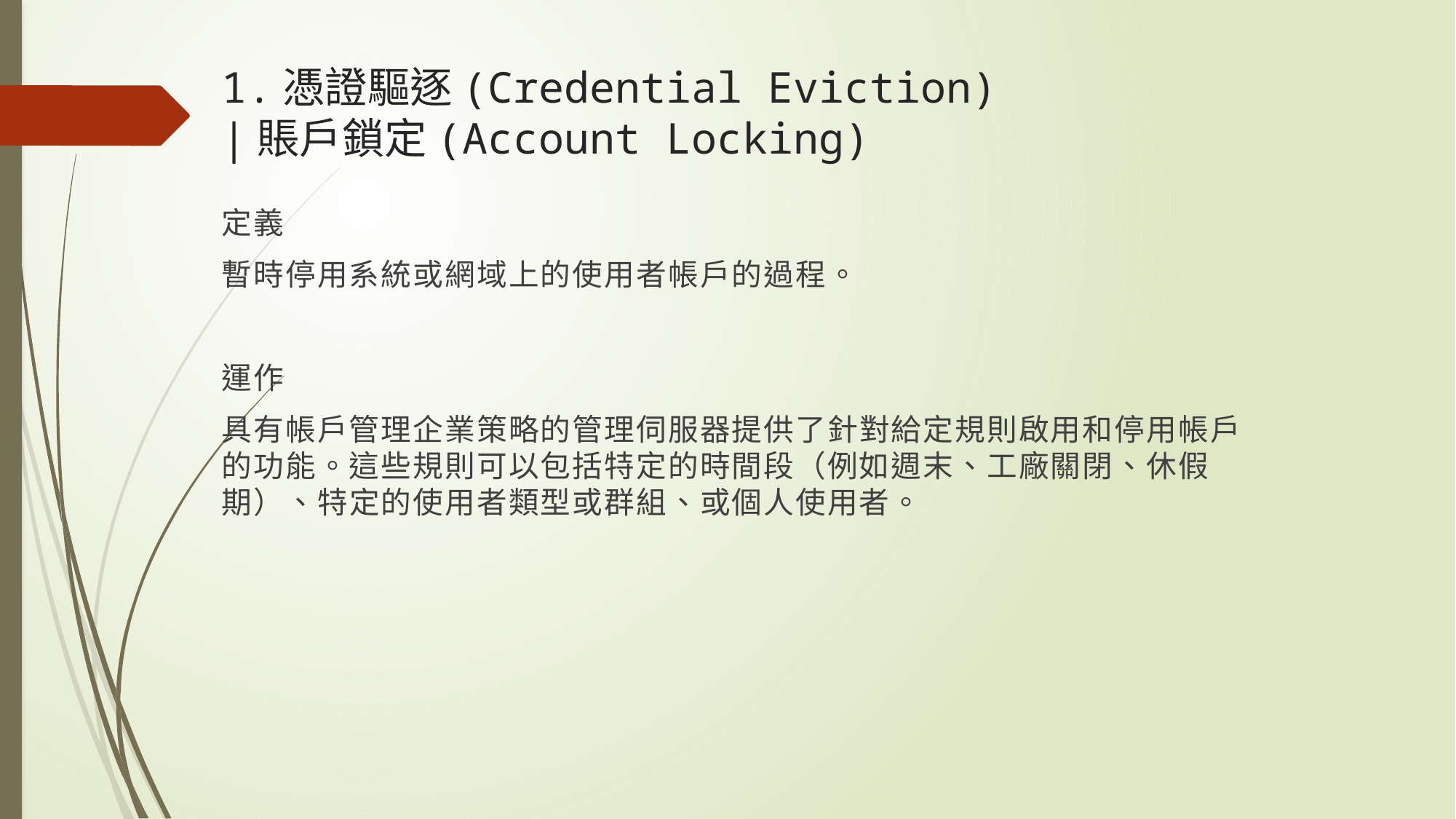

# 1.憑證驅逐(Credential Eviction) |賬戶鎖定(Account Locking)
定義
暫時停用系統或網域上的使用者帳戶的過程。

運作
具有帳戶管理企業策略的管理伺服器提供了針對給定規則啟用和停用帳戶的功能。這些規則可以包括特定的時間段（例如週末、工廠關閉、休假期）、特定的使用者類型或群組、或個人使用者。